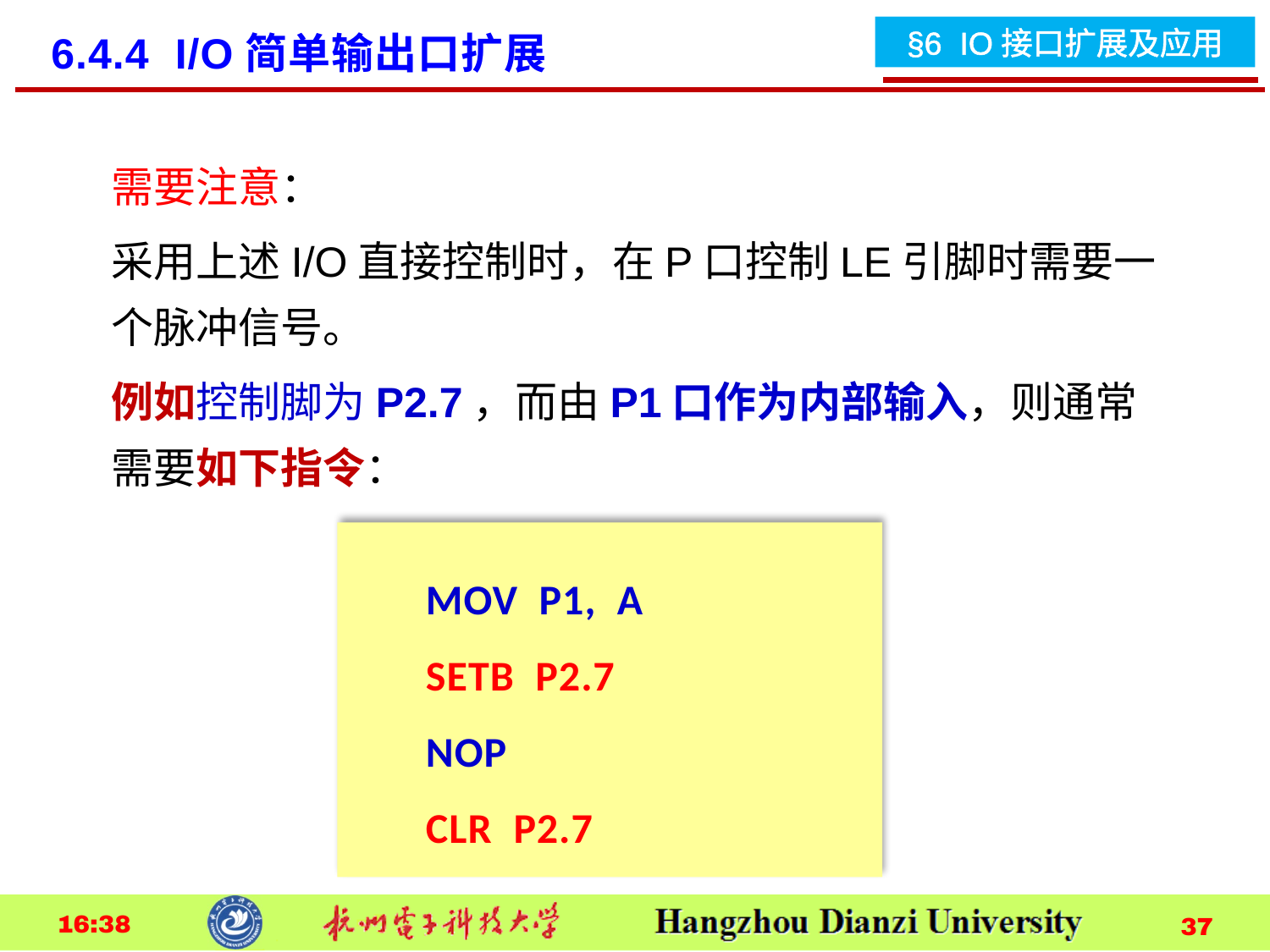

6.4.4  I/O简单输出口扩展
需要注意：
采用上述I/O直接控制时，在P口控制LE引脚时需要一个脉冲信号。
例如控制脚为P2.7，而由P1口作为内部输入，则通常需要如下指令：
MOV  P1,  A
SETB  P2.7
NOP
CLR  P2.7